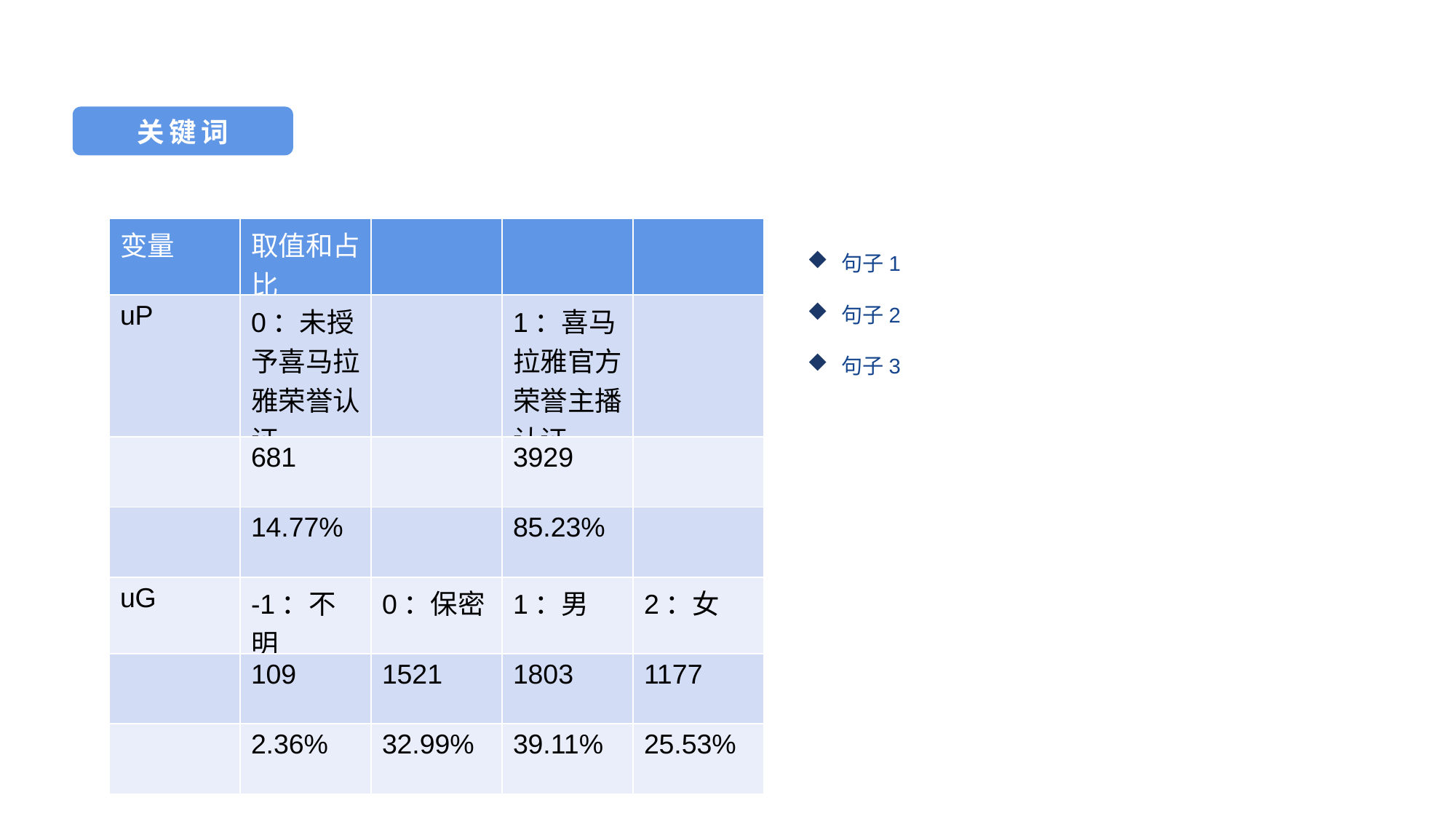

关键词
| 变量 | 取值和占比 |  |  |  |
| --- | --- | --- | --- | --- |
| uP | 0：未授予喜马拉雅荣誉认证 |  | 1：喜马拉雅官方荣誉主播认证 |  |
|  | 681 |  | 3929 |  |
|  | 14.77% |  | 85.23% |  |
| uG | -1：不明 | 0：保密 | 1：男 | 2：女 |
|  | 109 | 1521 | 1803 | 1177 |
|  | 2.36% | 32.99% | 39.11% | 25.53% |
句子1
句子2
句子3
图标题